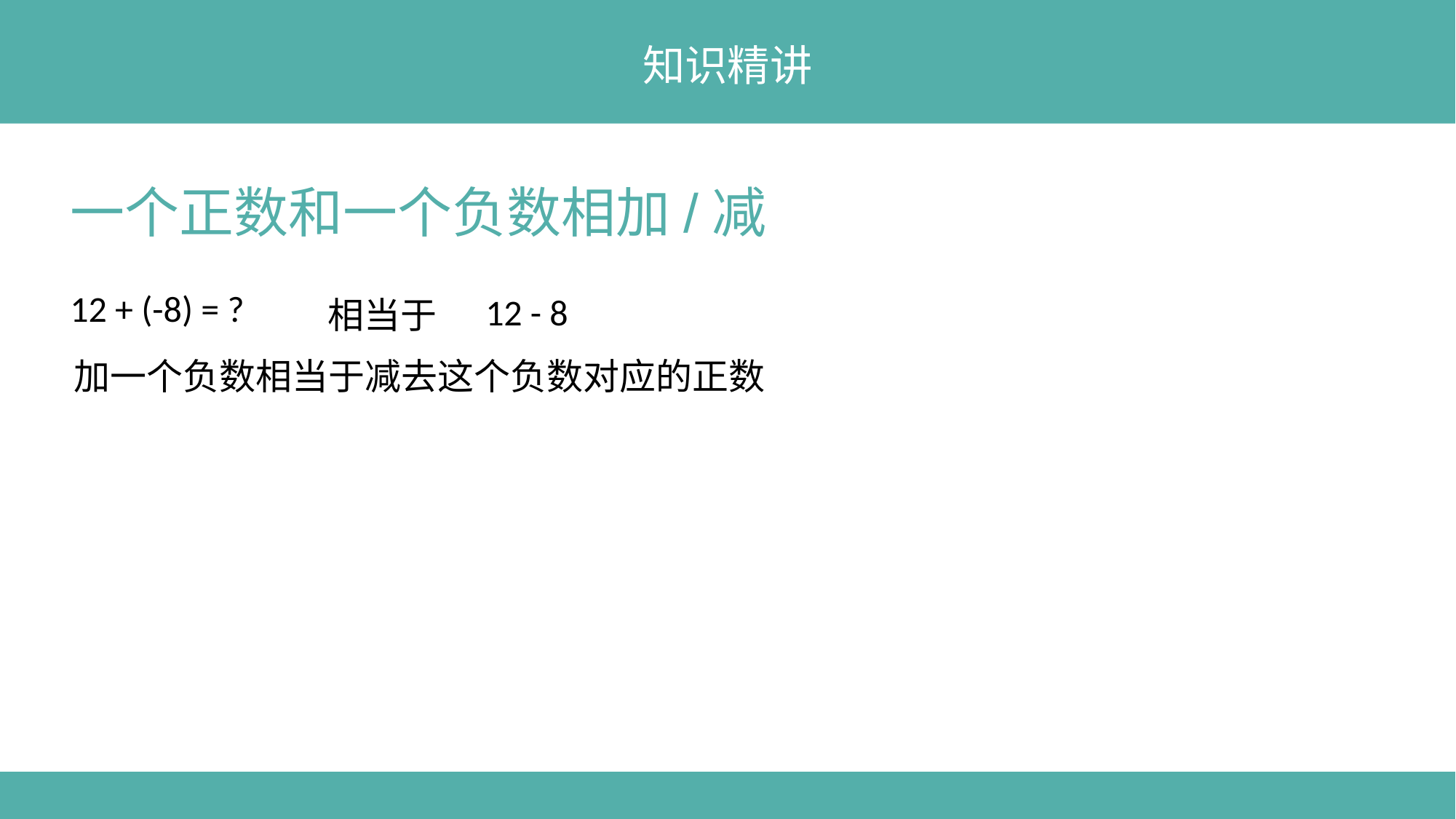

知识精讲

一个正数和一个负数相加/减
12 + (-8) = ?
12 - 8
相当于
加一个负数相当于减去这个负数对应的正数